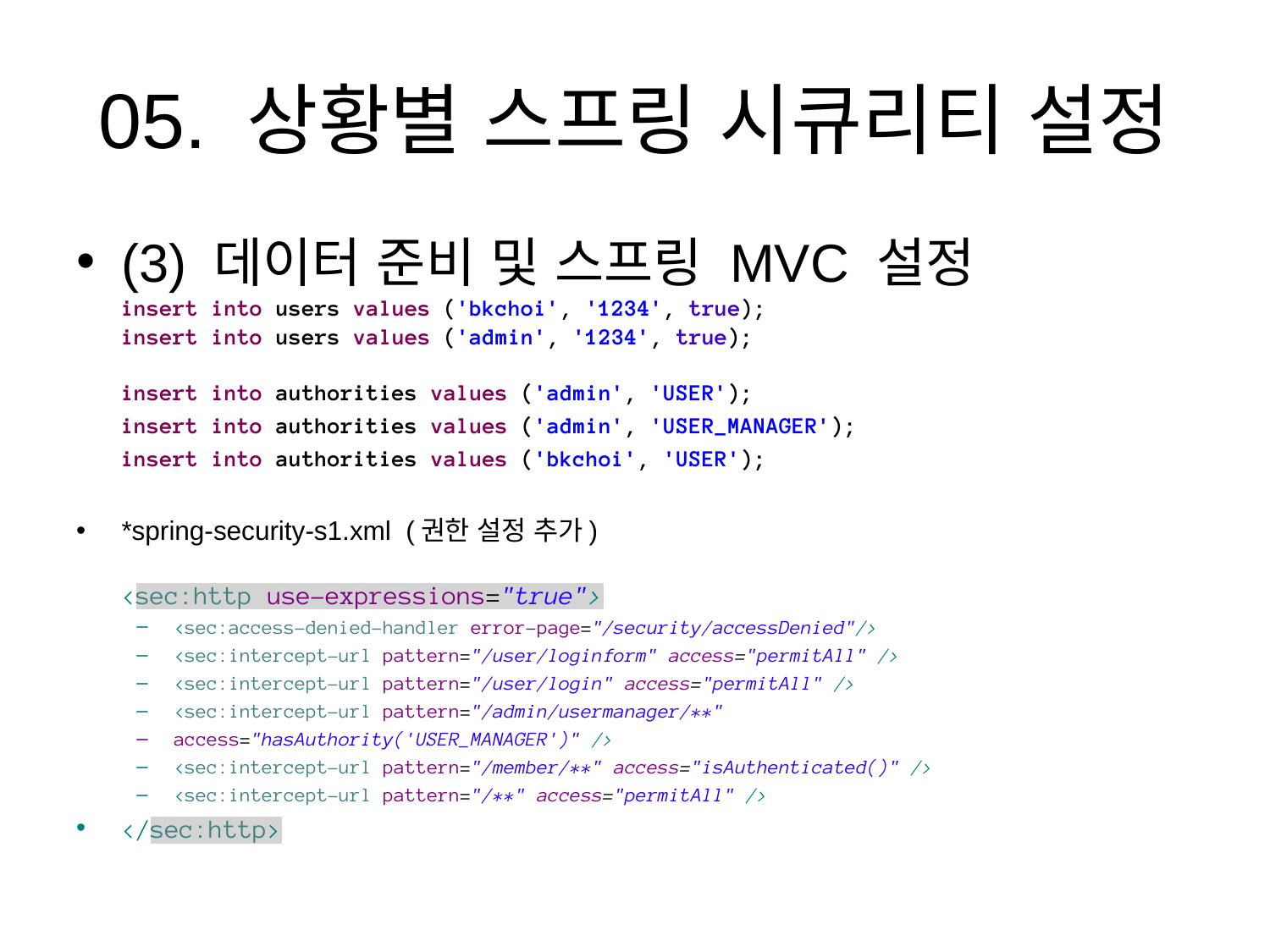

# 05. 상황별 스프링 시큐리티 설정
(3) 데이터 준비 및 스프링 MVC 설정
insert into users values ('bkchoi', '1234', true);
insert into users values ('admin', '1234', true);
insert into authorities values ('admin', 'USER');
	insert into authorities values ('admin', 'USER_MANAGER');
	insert into authorities values ('bkchoi', 'USER');

*spring-security-s1.xml  (권한 설정 추가)
<sec:http use-expressions="true">
<sec:access-denied-handler error-page="/security/accessDenied"/>
<sec:intercept-url pattern="/user/loginform" access="permitAll" />
<sec:intercept-url pattern="/user/login" access="permitAll" />
<sec:intercept-url pattern="/admin/usermanager/**"
access="hasAuthority('USER_MANAGER')" />
<sec:intercept-url pattern="/member/**" access="isAuthenticated()" />
<sec:intercept-url pattern="/**" access="permitAll" />
</sec:http>